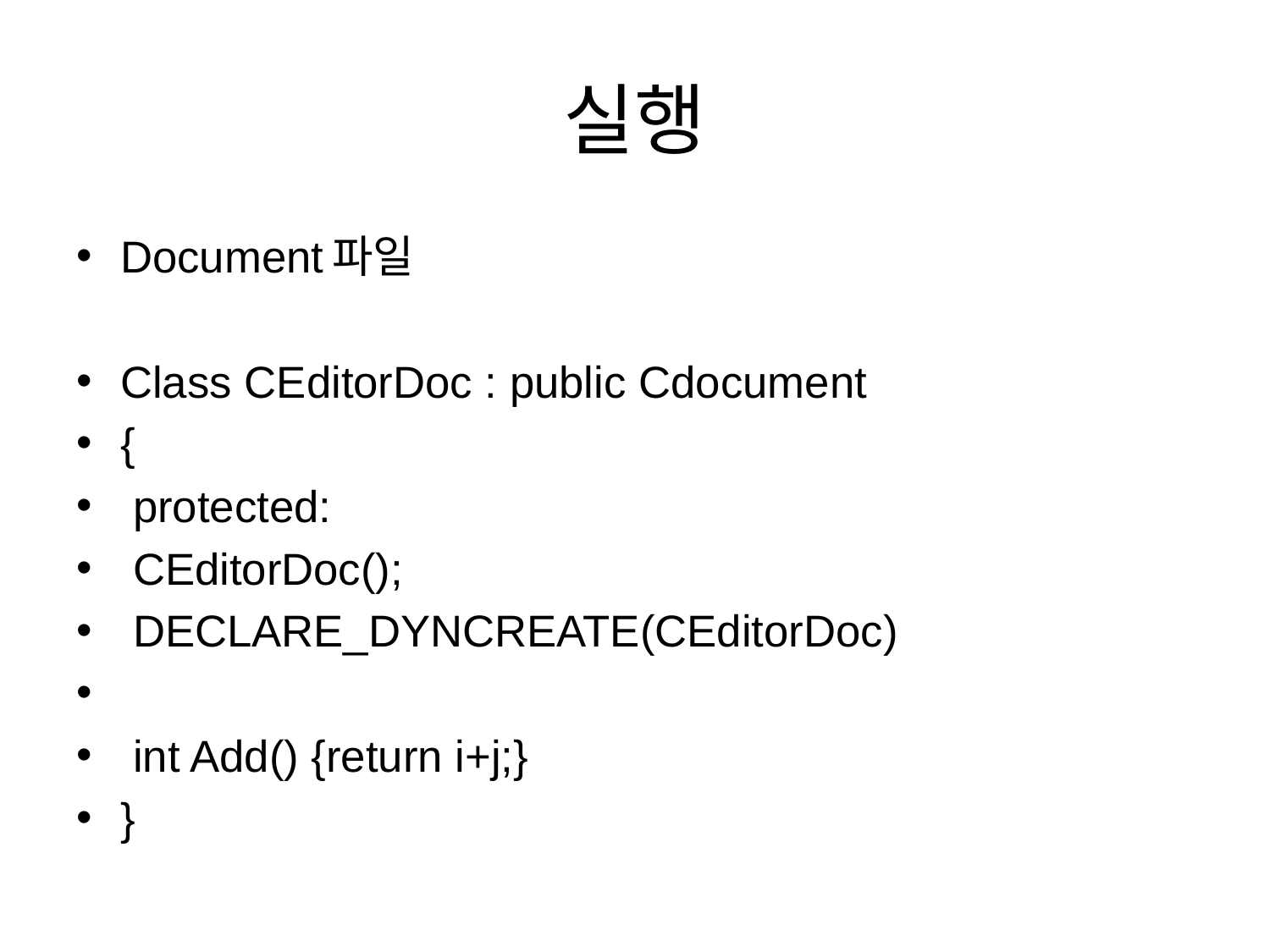

# 실행
Document파일

Class CEditorDoc : public Cdocument
{
 protected:
 CEditorDoc();
 DECLARE_DYNCREATE(CEditorDoc)

 int Add() {return i+j;}
}